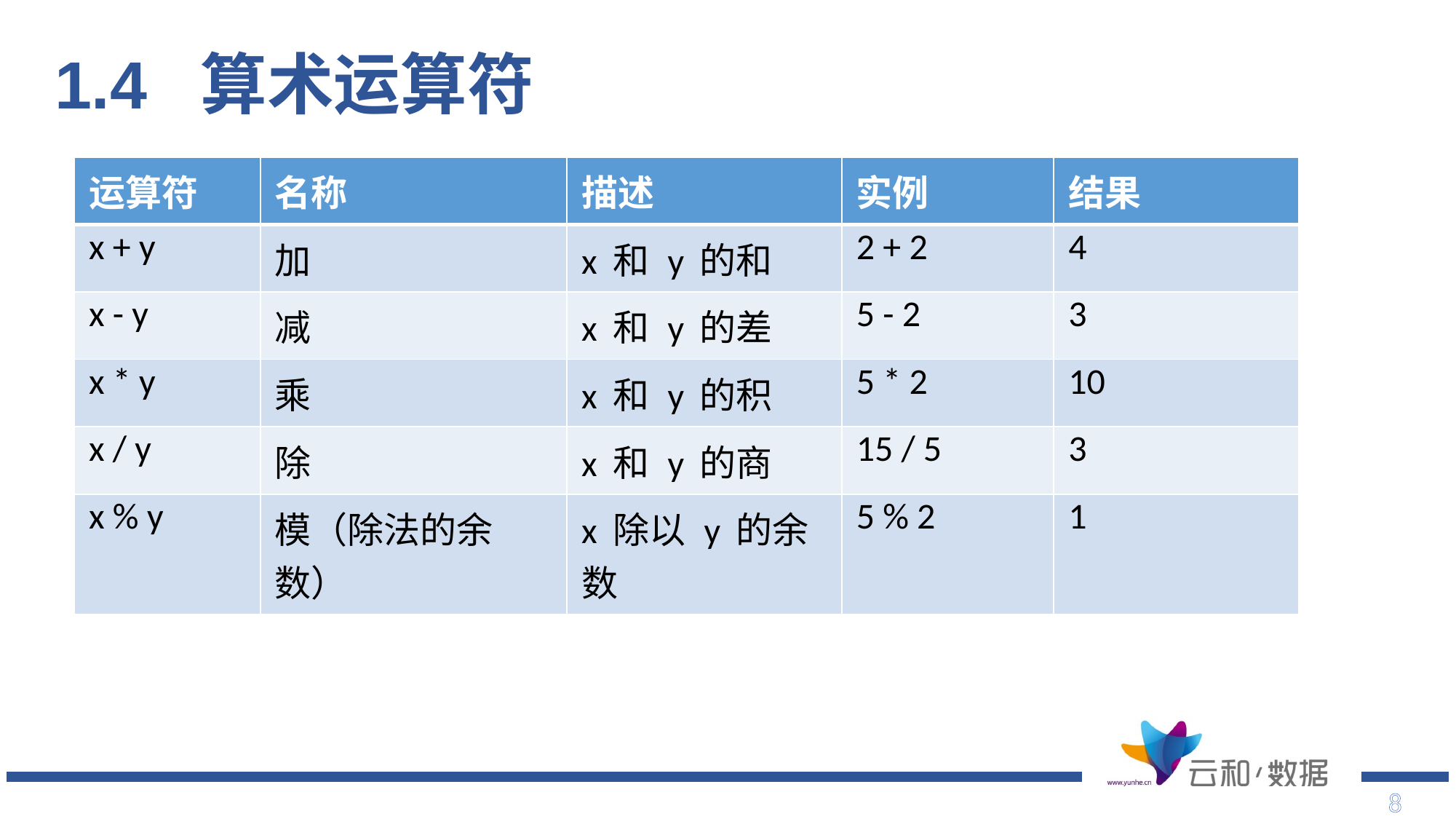

# 1.4  算术运算符
| 运算符 | 名称 | 描述 | 实例 | 结果 |
| --- | --- | --- | --- | --- |
| x + y | 加 | x 和 y 的和 | 2 + 2 | 4 |
| x - y | 减 | x 和 y 的差 | 5 - 2 | 3 |
| x \* y | 乘 | x 和 y 的积 | 5 \* 2 | 10 |
| x / y | 除 | x 和 y 的商 | 15 / 5 | 3 |
| x % y | 模（除法的余数） | x 除以 y 的余数 | 5 % 2 | 1 |